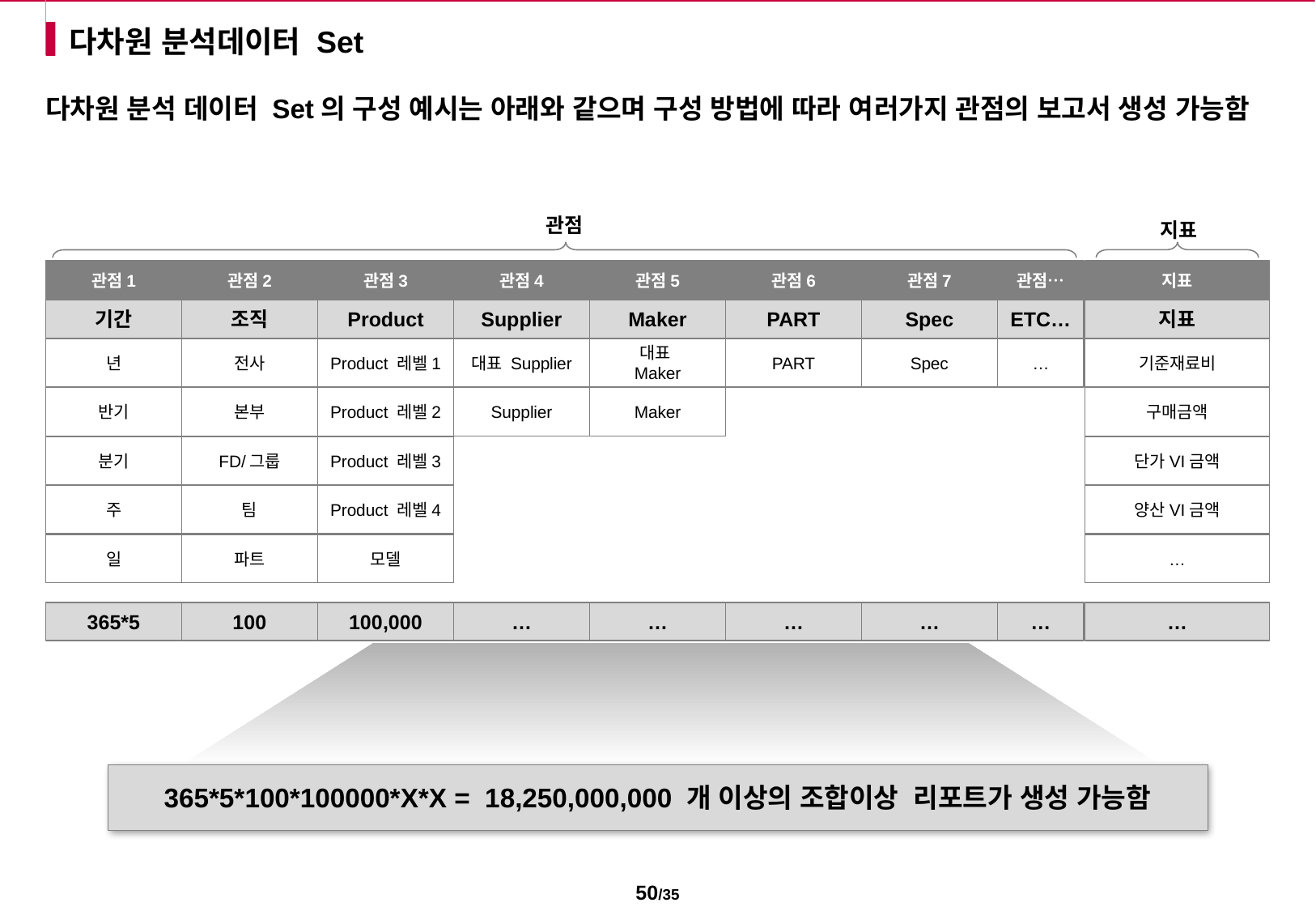

# 다차원 분석데이터 Set
다차원 분석 데이터 Set의 구성 예시는 아래와 같으며 구성 방법에 따라 여러가지 관점의 보고서 생성 가능함

관점
지표
관점1
관점2
관점3
관점4
관점5
관점6
관점7
관점…
지표
기간
조직
Product
Supplier
Maker
PART
Spec
ETC…
지표
년
전사
Product 레벨1
대표 Supplier
대표
Maker
PART
Spec
…
기준재료비
반기
본부
Product 레벨2
Supplier
Maker
구매금액
분기
FD/그룹
Product 레벨3
단가VI금액
주
팀
Product 레벨4
양산VI금액
일
파트
모델
…
365*5
100
100,000
…
…
…
…
…
…

365*5*100*100000*X*X =  18,250,000,000 개 이상의 조합이상  리포트가 생성 가능함